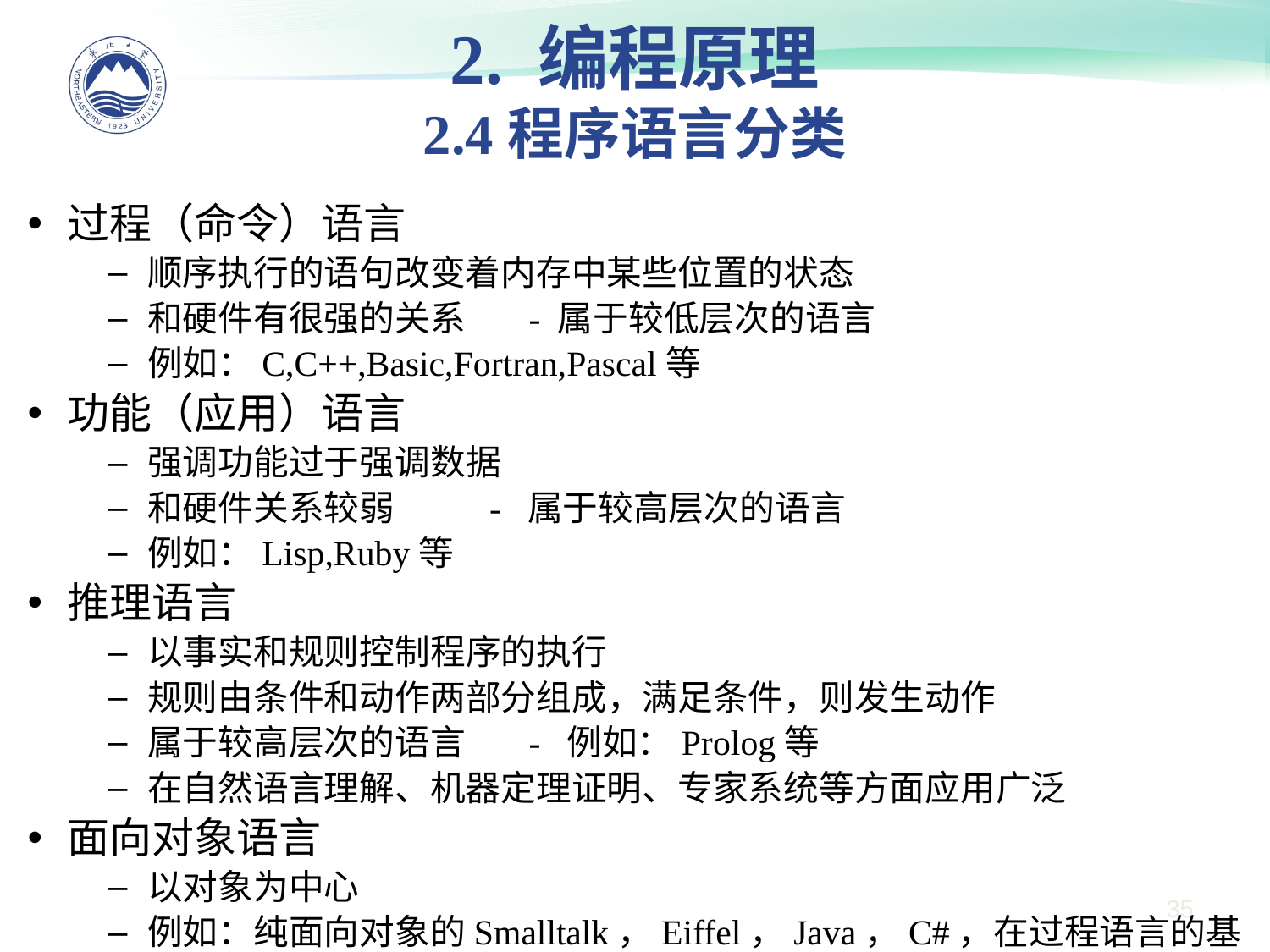

2. 编程原理
2.4程序语言分类
过程（命令）语言
顺序执行的语句改变着内存中某些位置的状态
和硬件有很强的关系       - 属于较低层次的语言
例如：C,C++,Basic,Fortran,Pascal等
功能（应用）语言
强调功能过于强调数据
和硬件关系较弱           -  属于较高层次的语言
例如：Lisp,Ruby等
推理语言
以事实和规则控制程序的执行
规则由条件和动作两部分组成，满足条件，则发生动作
属于较高层次的语言       -  例如：Prolog等
在自然语言理解、机器定理证明、专家系统等方面应用广泛
面向对象语言
以对象为中心
例如：纯面向对象的Smalltalk，Eiffel，Java，C#，在过程语言的基础上增加面向对象机制的C++ ，Object-C ，Object Pascal
35